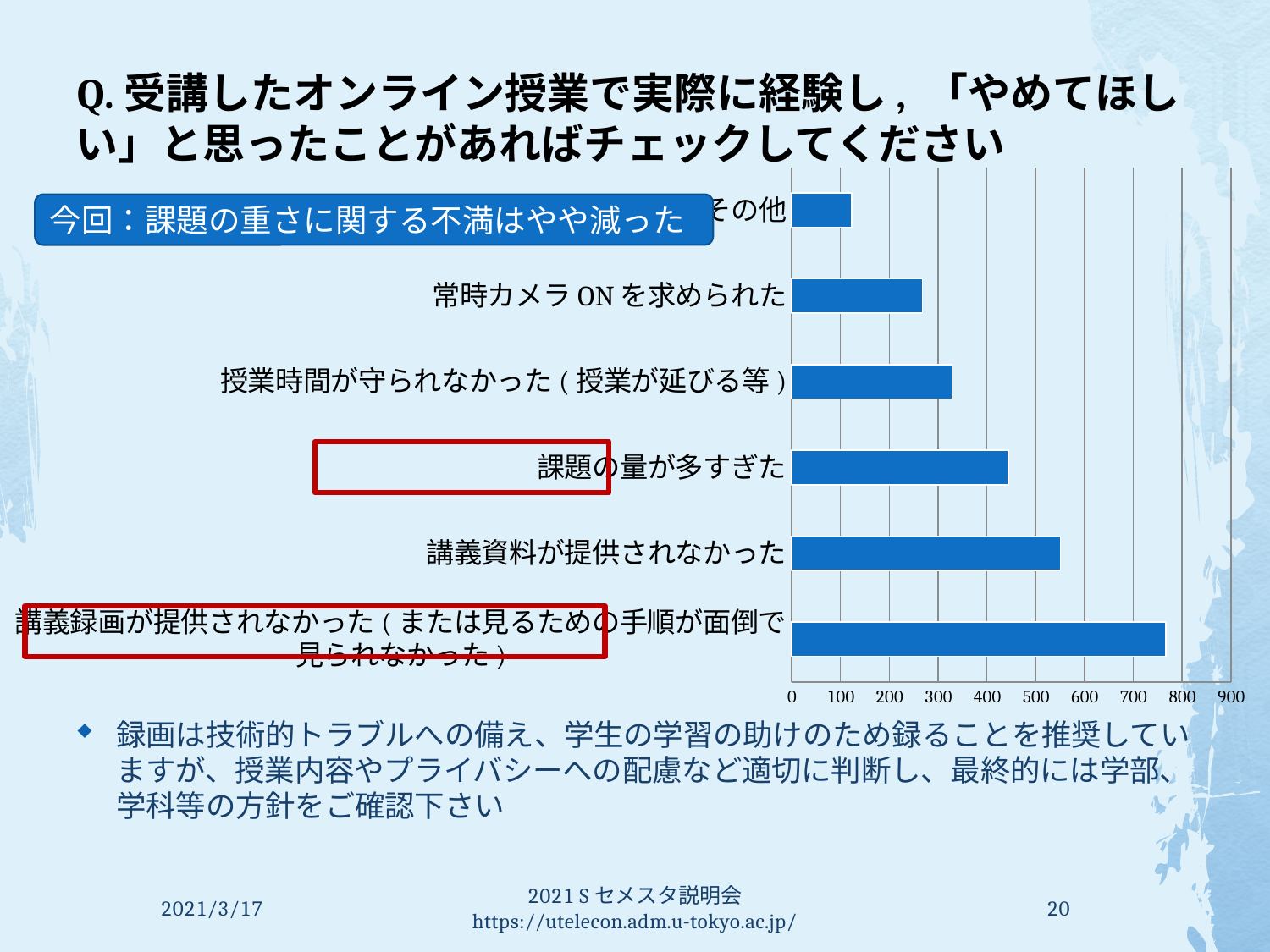

録画は技術的トラブルへの備え、学生の学習の助けのため録ることを推奨していますが、授業内容やプライバシーへの配慮など適切に判断し、最終的には学部、学科等の方針をご確認下さい
# Q.受講したオンライン授業で実際に経験し, 「やめてほしい」と思ったことがあればチェックしてください

### Chart

| Category |  |
|---|---|
| 講義録画が提供されなかった(または見るための手順が面倒で見られなかった) | 767.0 |
| 講義資料が提供されなかった | 551.0 |
| 課題の量が多すぎた | 444.0 |
| 授業時間が守られなかった(授業が延びる等) | 329.0 |
| 常時カメラONを求められた | 268.0 |
| その他 | 123.0 |
今回：課題の重さに関する不満はやや減った

2021/3/17
2021 Sセメスタ説明会 https://utelecon.adm.u-tokyo.ac.jp/
20